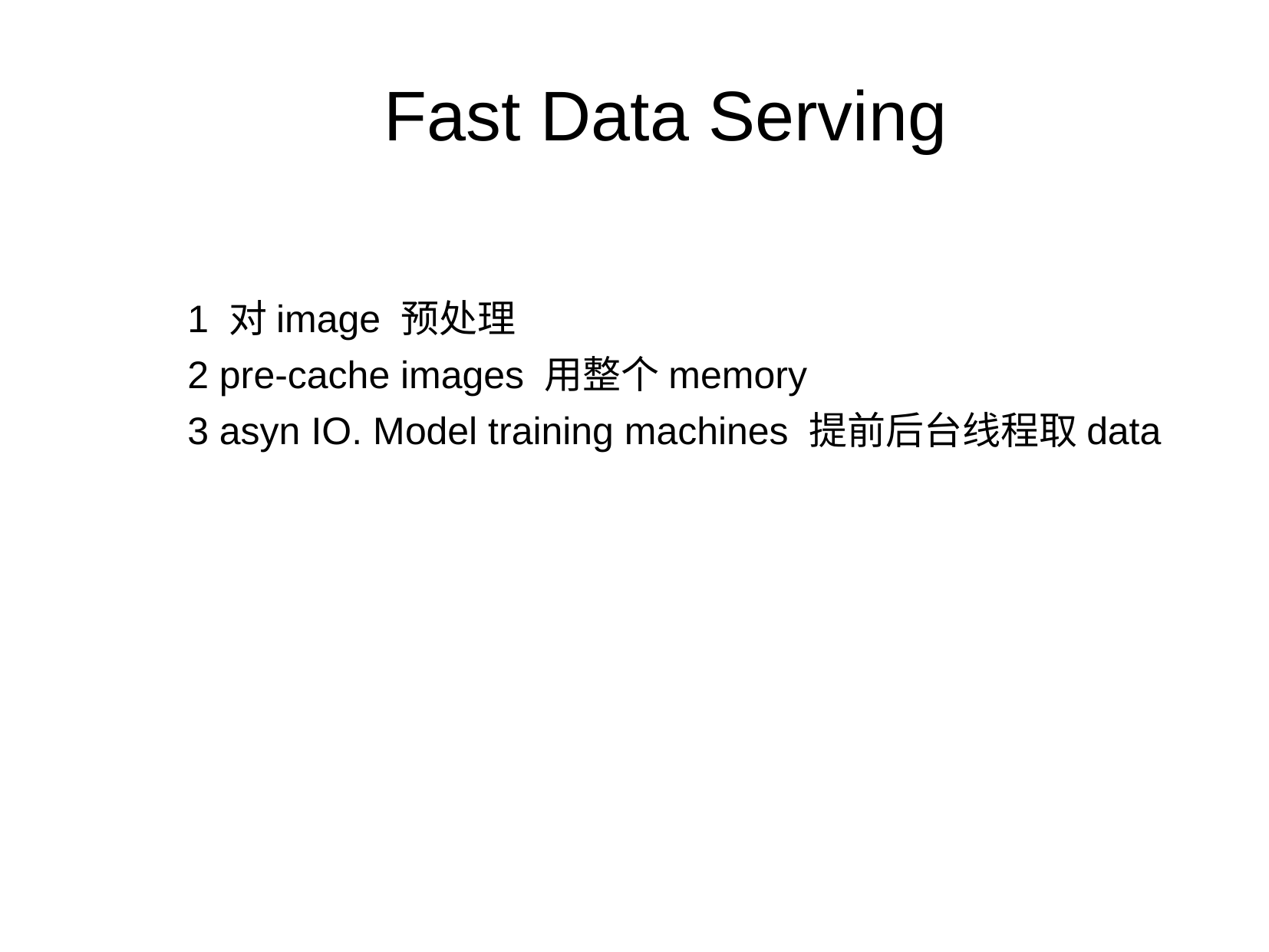

# Fast Data Serving
1 对image 预处理
2 pre-cache images 用整个memory
3 asyn IO. Model training machines 提前后台线程取data